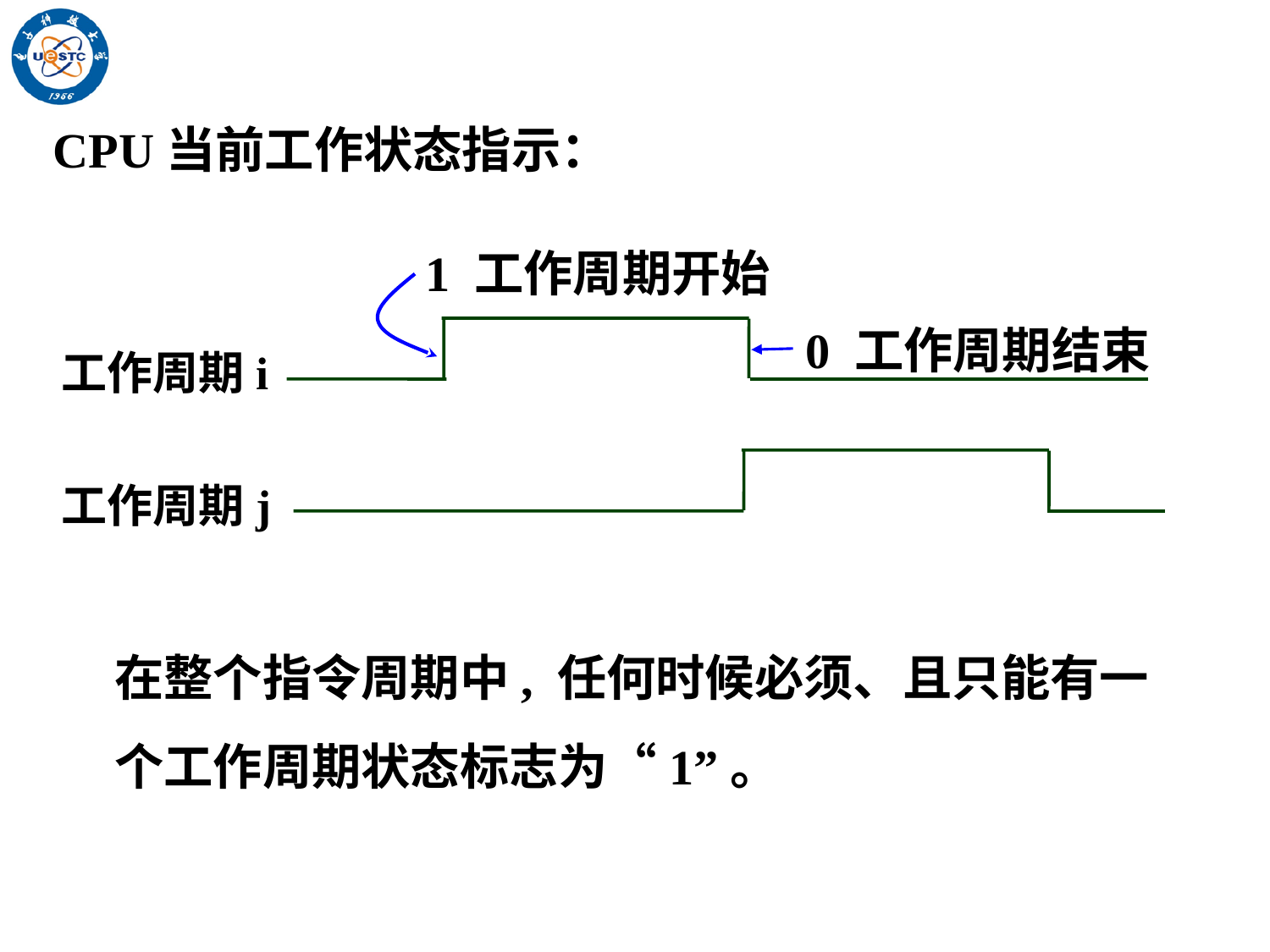

CPU当前工作状态指示：
1 工作周期开始

0 工作周期结束

工作周期i

工作周期j
在整个指令周期中, 任何时候必须、且只能有一个工作周期状态标志为“1”。